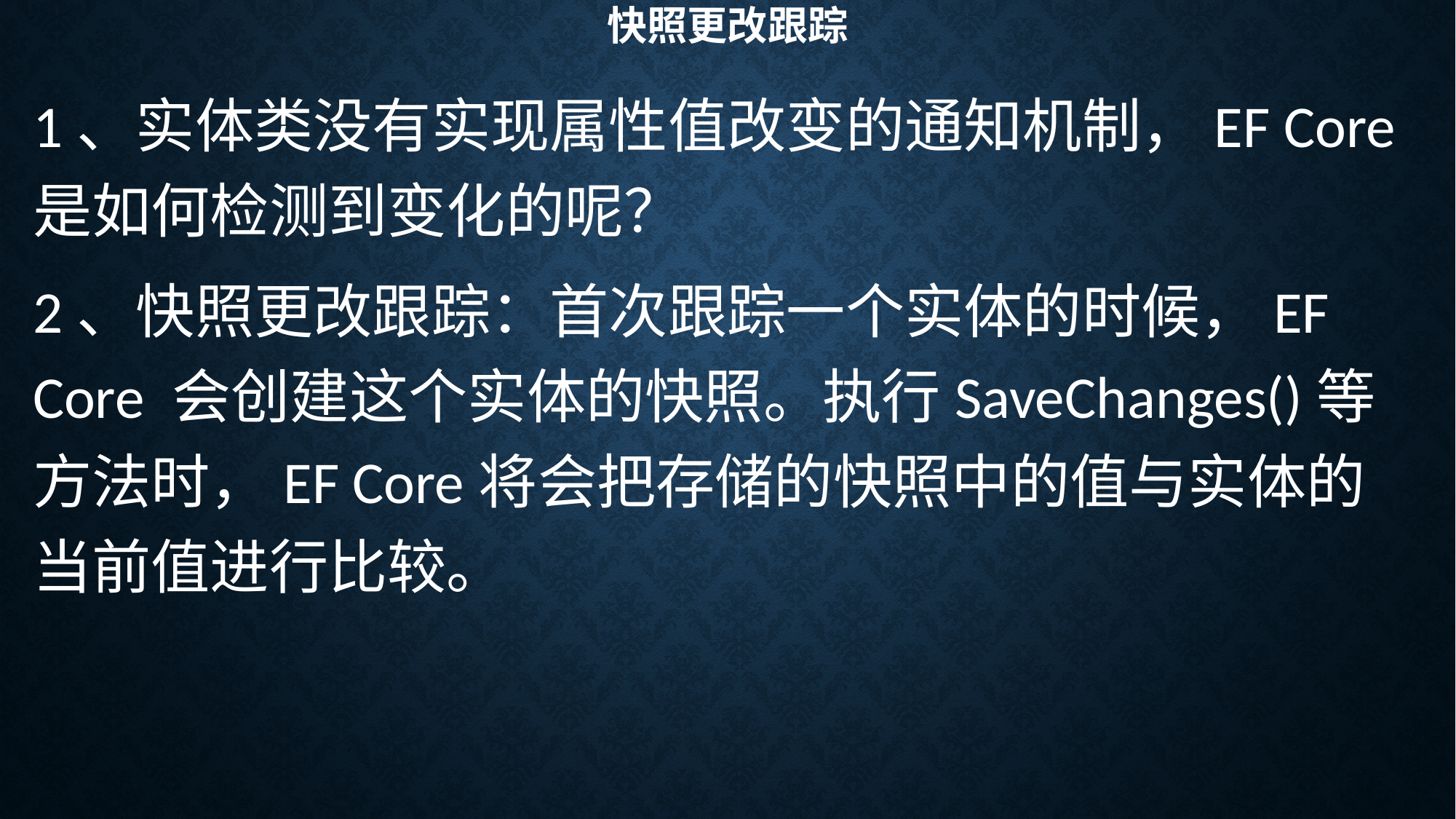

# 快照更改跟踪
1、实体类没有实现属性值改变的通知机制，EF Core是如何检测到变化的呢？
2、快照更改跟踪：首次跟踪一个实体的时候，EF Core 会创建这个实体的快照。执行SaveChanges()等方法时，EF Core将会把存储的快照中的值与实体的当前值进行比较。